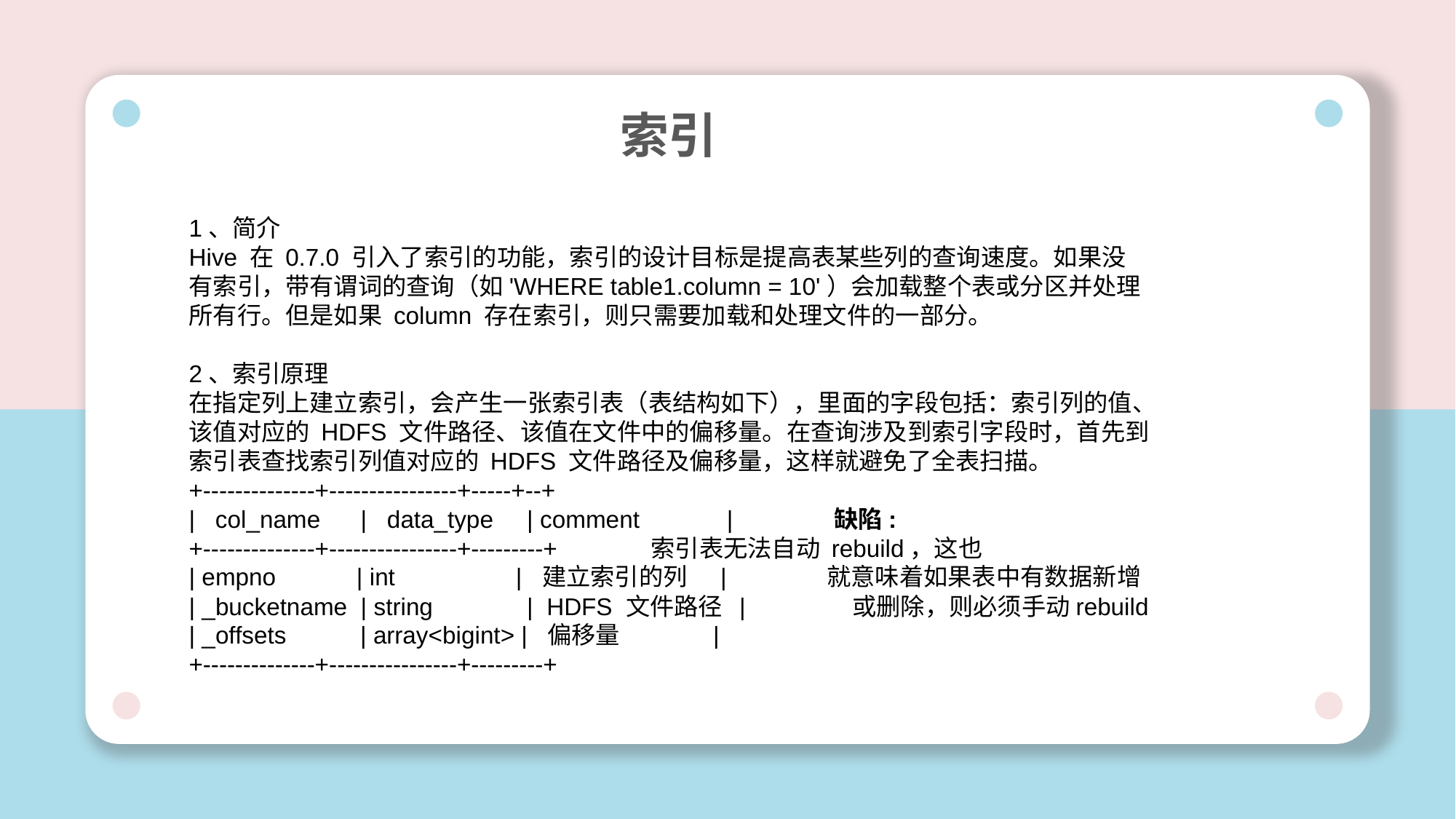

索引

1、简介
Hive 在 0.7.0 引入了索引的功能，索引的设计目标是提高表某些列的查询速度。如果没有索引，带有谓词的查询（如'WHERE table1.column = 10'）会加载整个表或分区并处理所有行。但是如果 column 存在索引，则只需要加载和处理文件的一部分。

2、索引原理
在指定列上建立索引，会产生一张索引表（表结构如下），里面的字段包括：索引列的值、该值对应的 HDFS 文件路径、该值在文件中的偏移量。在查询涉及到索引字段时，首先到索引表查找索引列值对应的 HDFS 文件路径及偏移量，这样就避免了全表扫描。
+--------------+----------------+-----+--+
|   col_name      |   data_type     | comment             |              缺陷:
+--------------+----------------+---------+             索引表无法自动 rebuild，这也
| empno            | int                  |  建立索引的列     |              就意味着如果表中有数据新增
| _bucketname  | string              |  HDFS 文件路径  |               或删除，则必须手动rebuild
| _offsets           | array<bigint> |  偏移量                |
+--------------+----------------+---------+